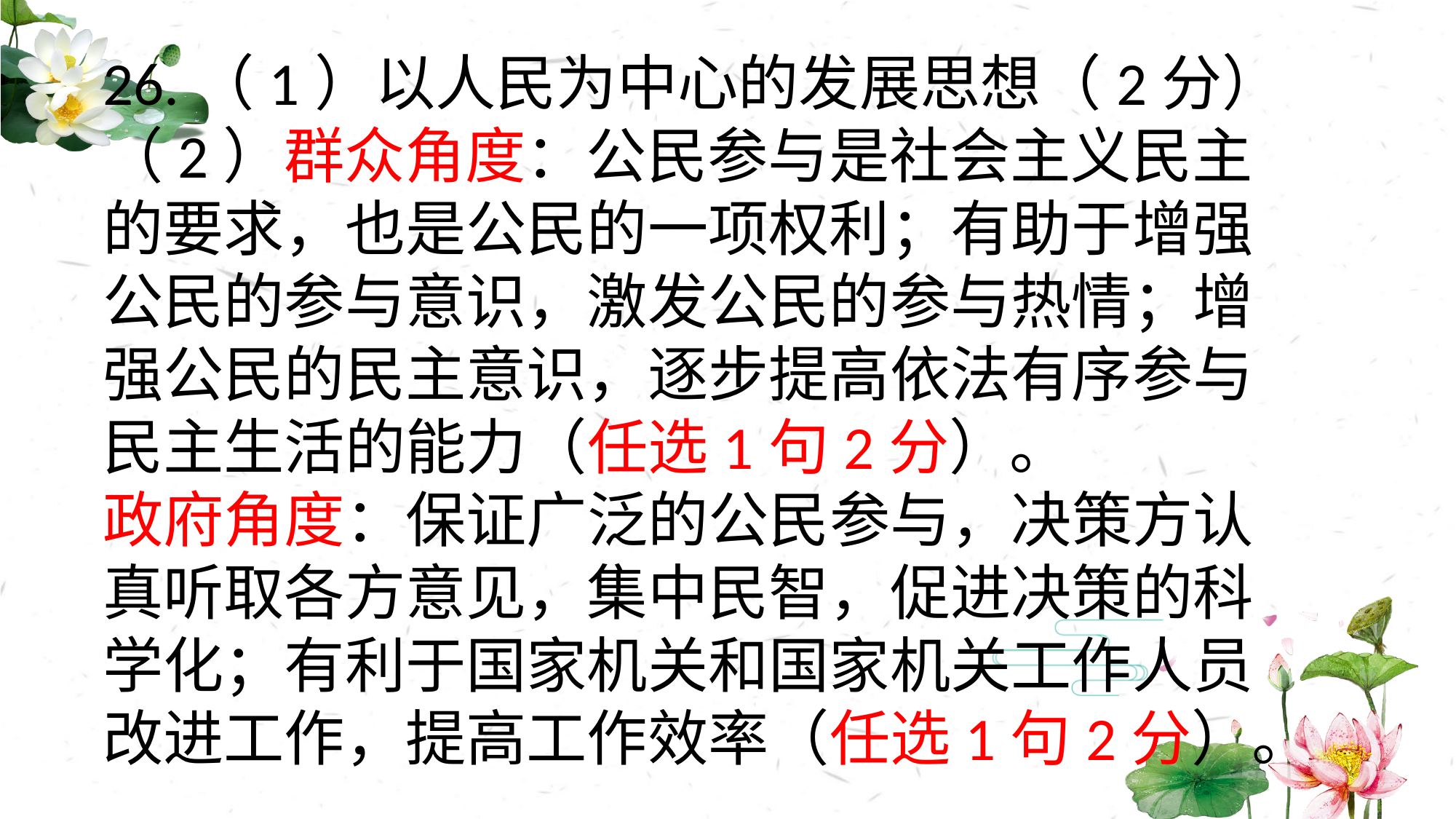

26.（1）以人民为中心的发展思想（2分）
（2）群众角度：公民参与是社会主义民主的要求，也是公民的一项权利；有助于增强公民的参与意识，激发公民的参与热情；增强公民的民主意识，逐步提高依法有序参与民主生活的能力（任选1句2分）。
政府角度：保证广泛的公民参与，决策方认真听取各方意见，集中民智，促进决策的科学化；有利于国家机关和国家机关工作人员改进工作，提高工作效率（任选1句2分）。